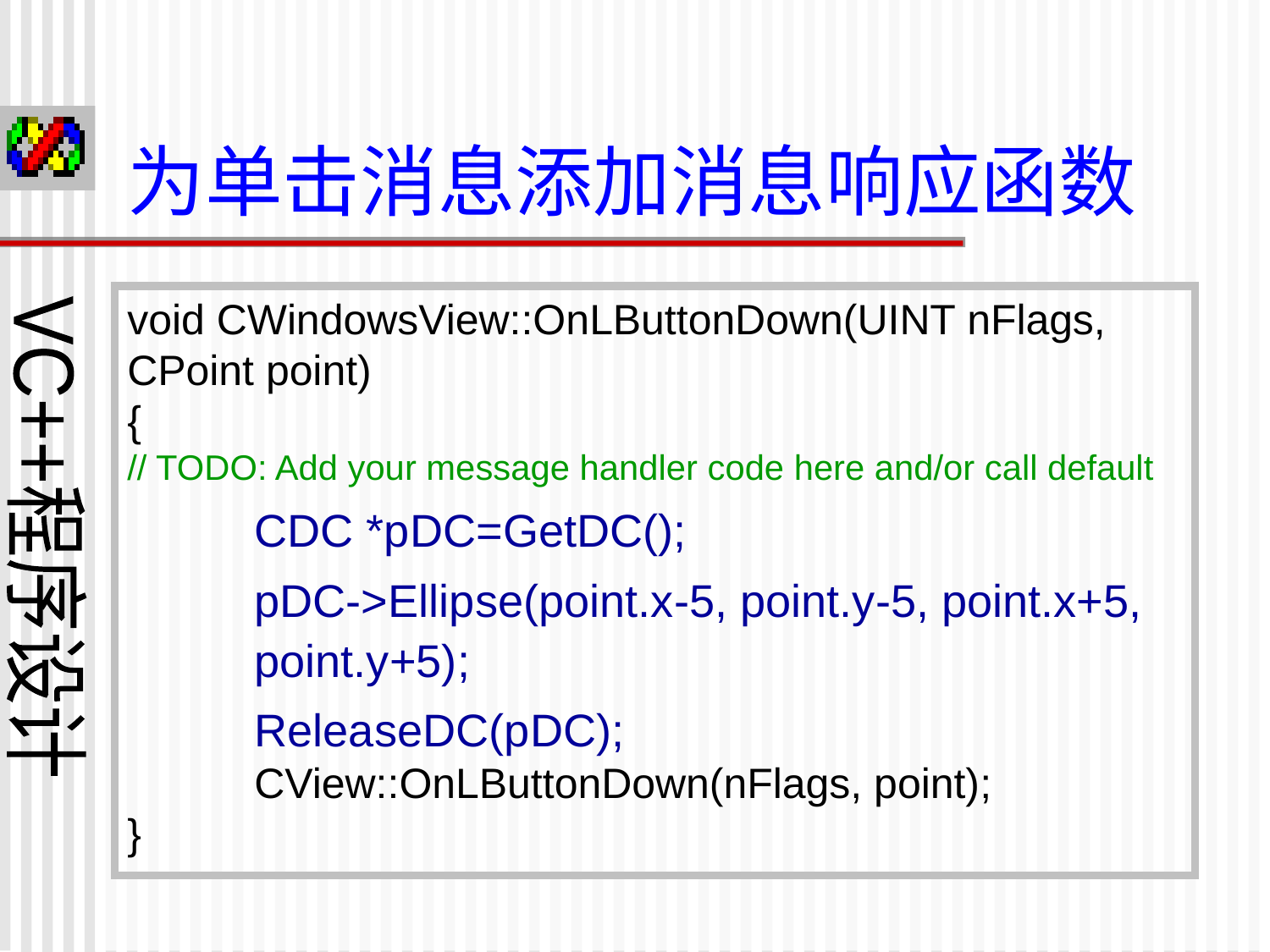

为单击消息添加消息响应函数
void CWindowsView::OnLButtonDown(UINT nFlags, CPoint point)
{
// TODO: Add your message handler code here and/or call default
	CDC *pDC=GetDC();
	pDC->Ellipse(point.x-5, point.y-5, point.x+5, 	point.y+5);
	ReleaseDC(pDC);
	CView::OnLButtonDown(nFlags, point);
}